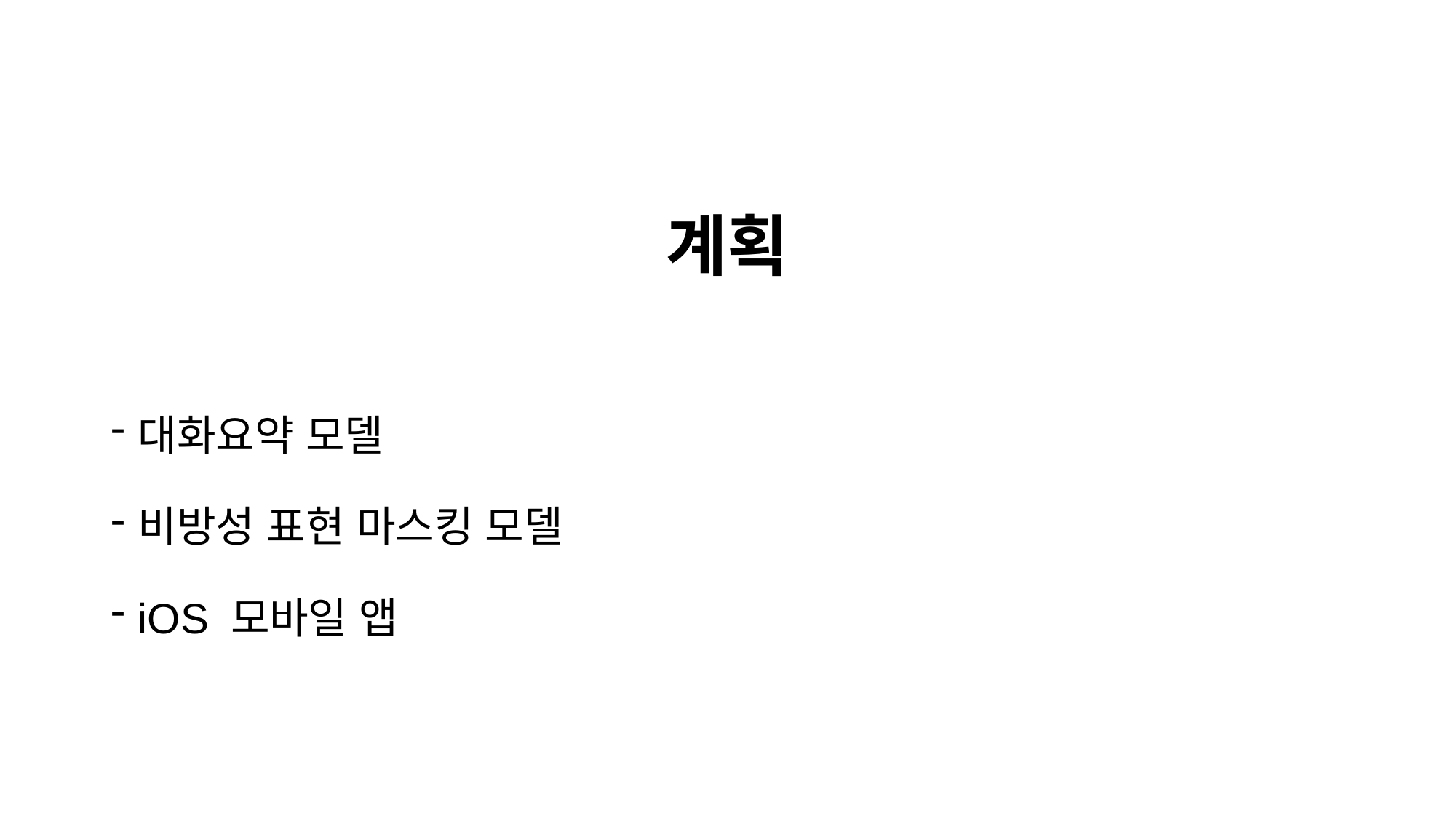

# 계획
대화요약 모델
비방성 표현 마스킹 모델
iOS 모바일 앱